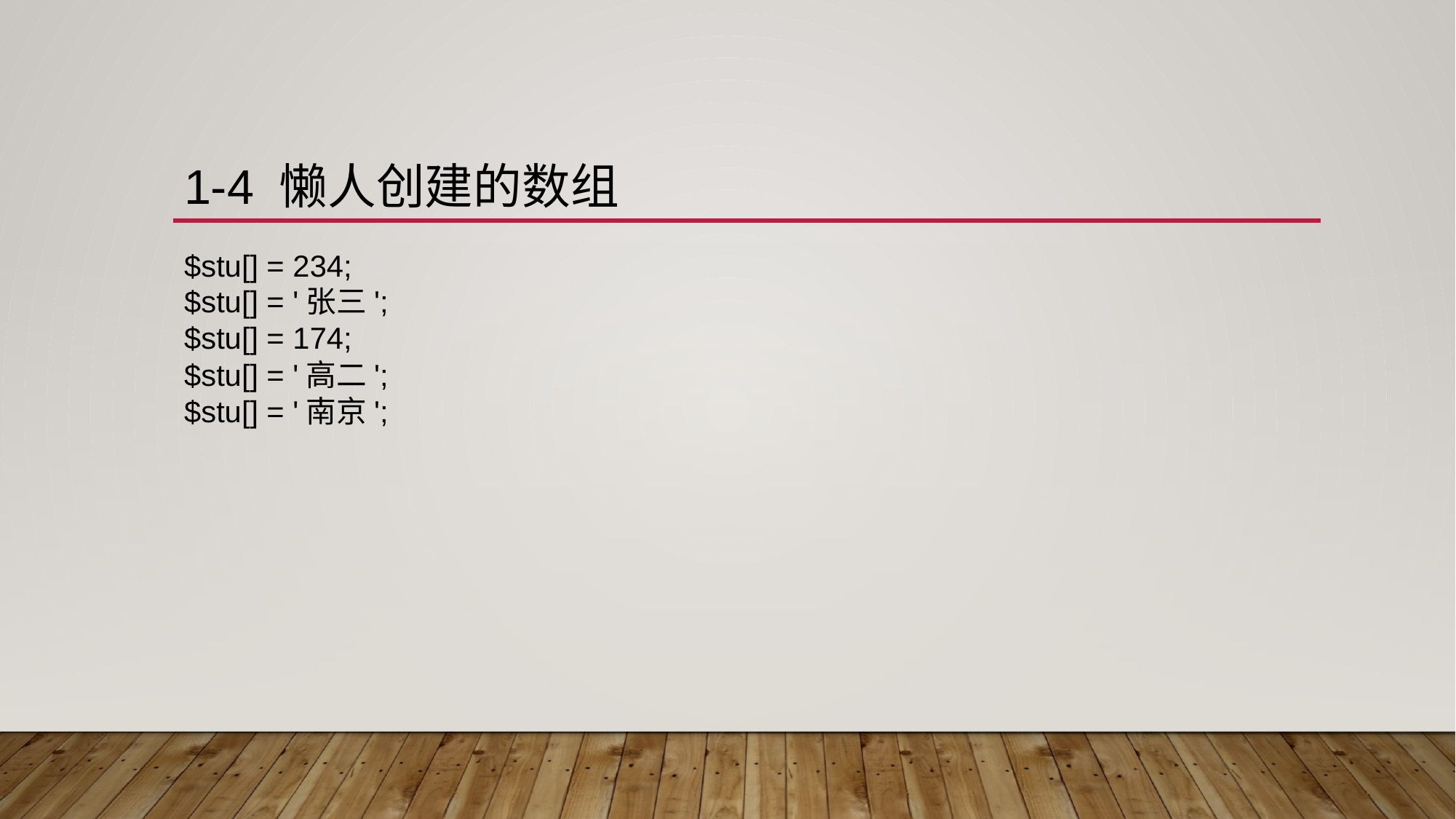

# 1-4 懒人创建的数组
$stu[] = 234;
$stu[] = '张三';
$stu[] = 174;
$stu[] = '高二';
$stu[] = '南京';